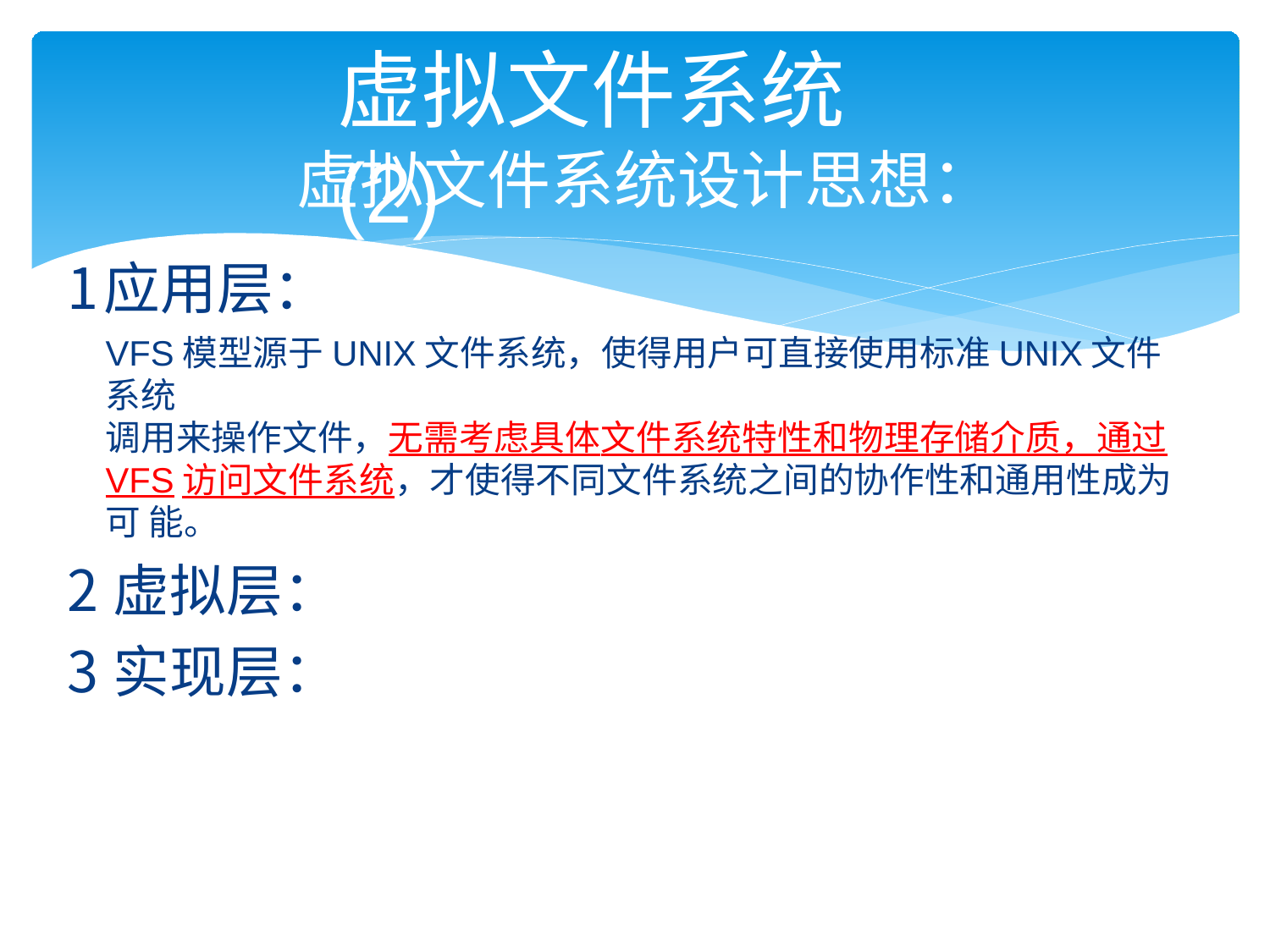

# 虚拟文件系统(2)
虚拟文件系统设计思想：
应用层：
VFS模型源于UNIX文件系统，使得用户可直接使用标准UNIX文件系统
调用来操作文件，无需考虑具体文件系统特性和物理存储介质，通过
VFS访问文件系统，才使得不同文件系统之间的协作性和通用性成为可 能。
虚拟层：
实现层：